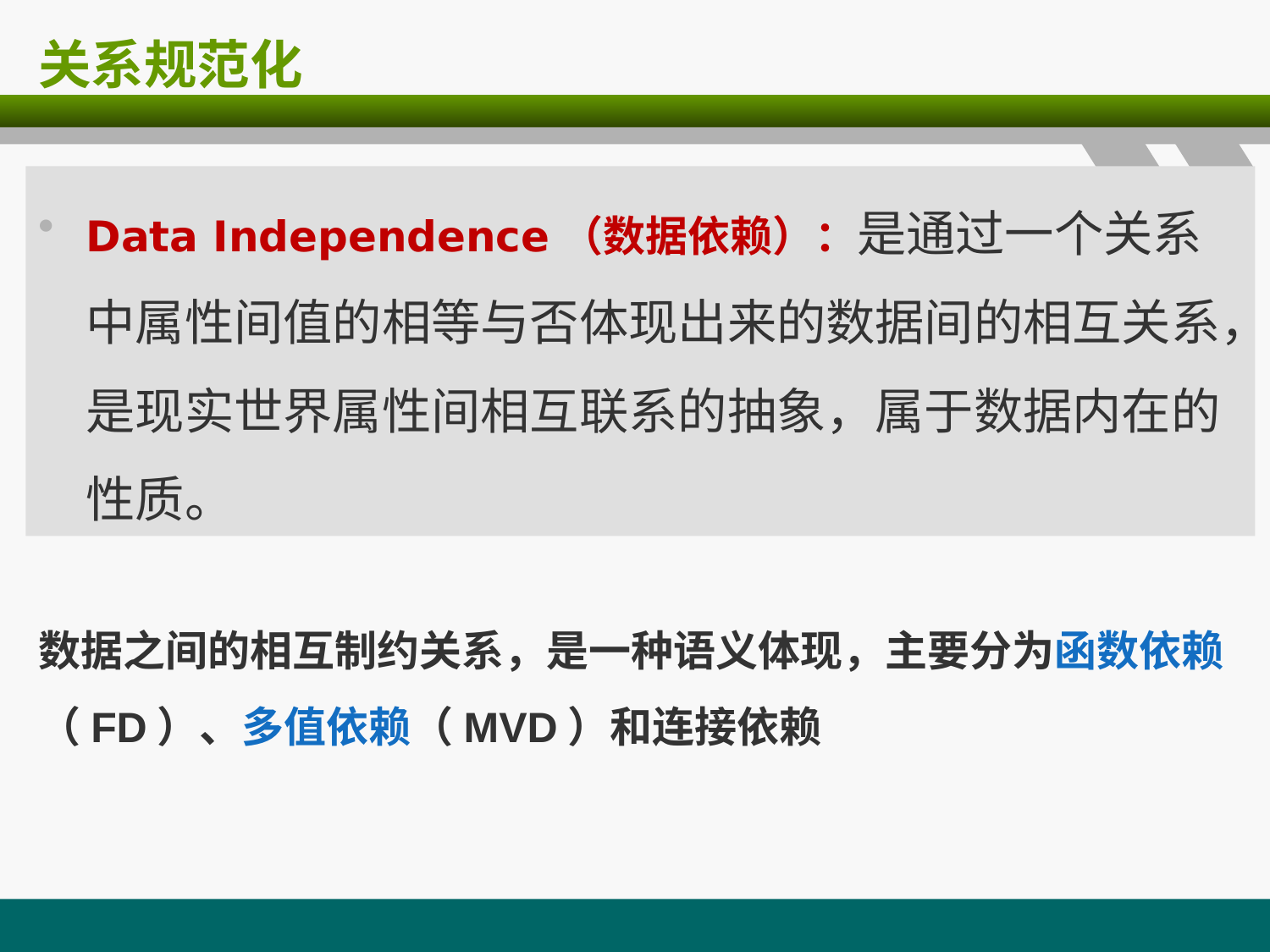

# 关系规范化
Data Independence（数据依赖）：是通过一个关系中属性间值的相等与否体现出来的数据间的相互关系，是现实世界属性间相互联系的抽象，属于数据内在的性质。
数据之间的相互制约关系，是一种语义体现，主要分为函数依赖（FD）、多值依赖（MVD）和连接依赖